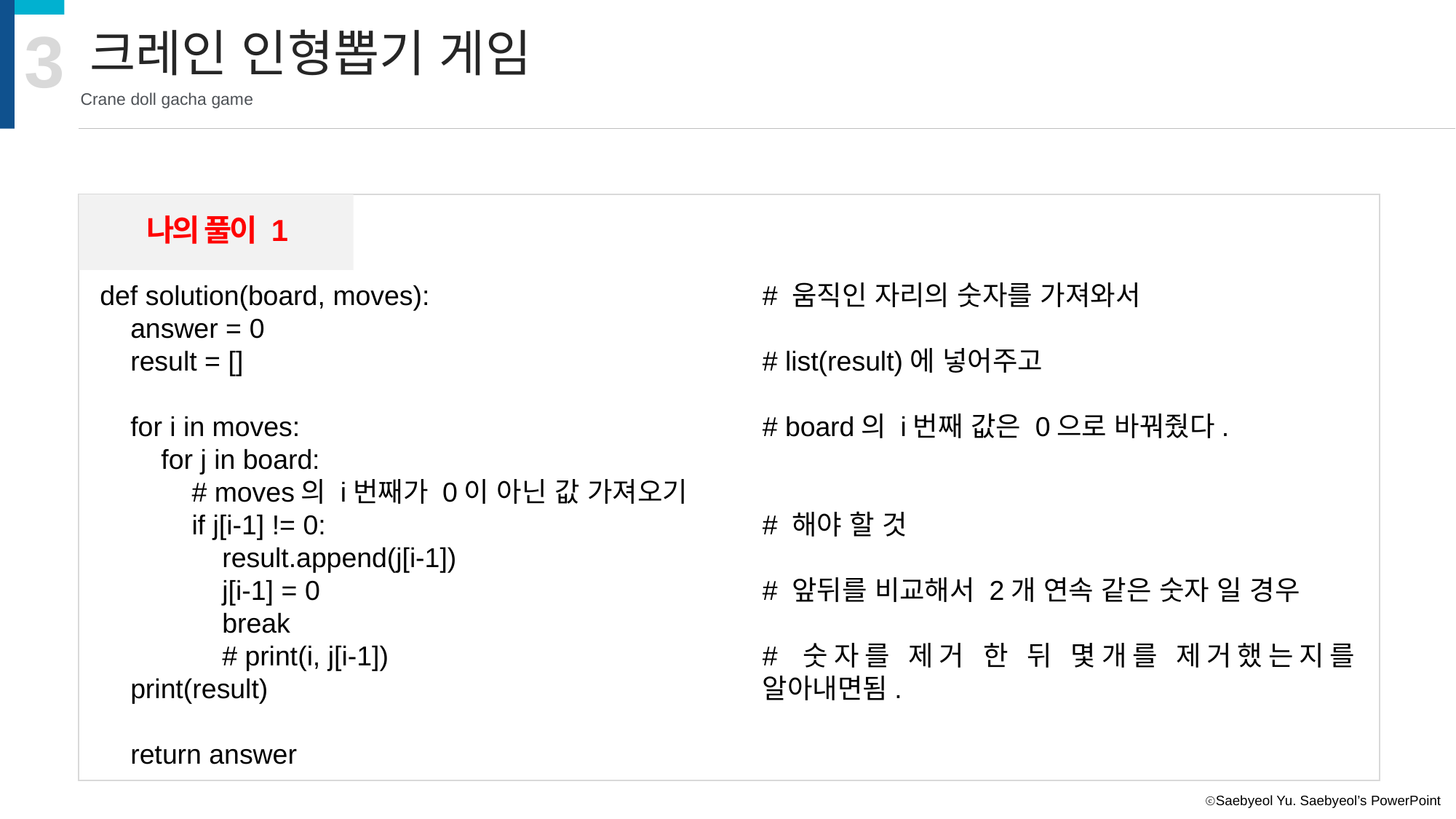

3
크레인 인형뽑기 게임
Crane doll gacha game

나의 풀이 1
def solution(board, moves):
    answer = 0
    result = []

    for i in moves:
        for j in board:
            # moves의 i번째가 0이 아닌 값 가져오기
            if j[i-1] != 0:
                result.append(j[i-1])
                j[i-1] = 0
                break
                # print(i, j[i-1])
    print(result)

    return answer
# 움직인 자리의 숫자를 가져와서

# list(result)에 넣어주고

# board의 i번째 값은 0으로 바꿔줬다.

# 해야 할 것

# 앞뒤를 비교해서 2개 연속 같은 숫자 일 경우

# 숫자를 제거 한 뒤 몇개를 제거했는지를 알아내면됨.